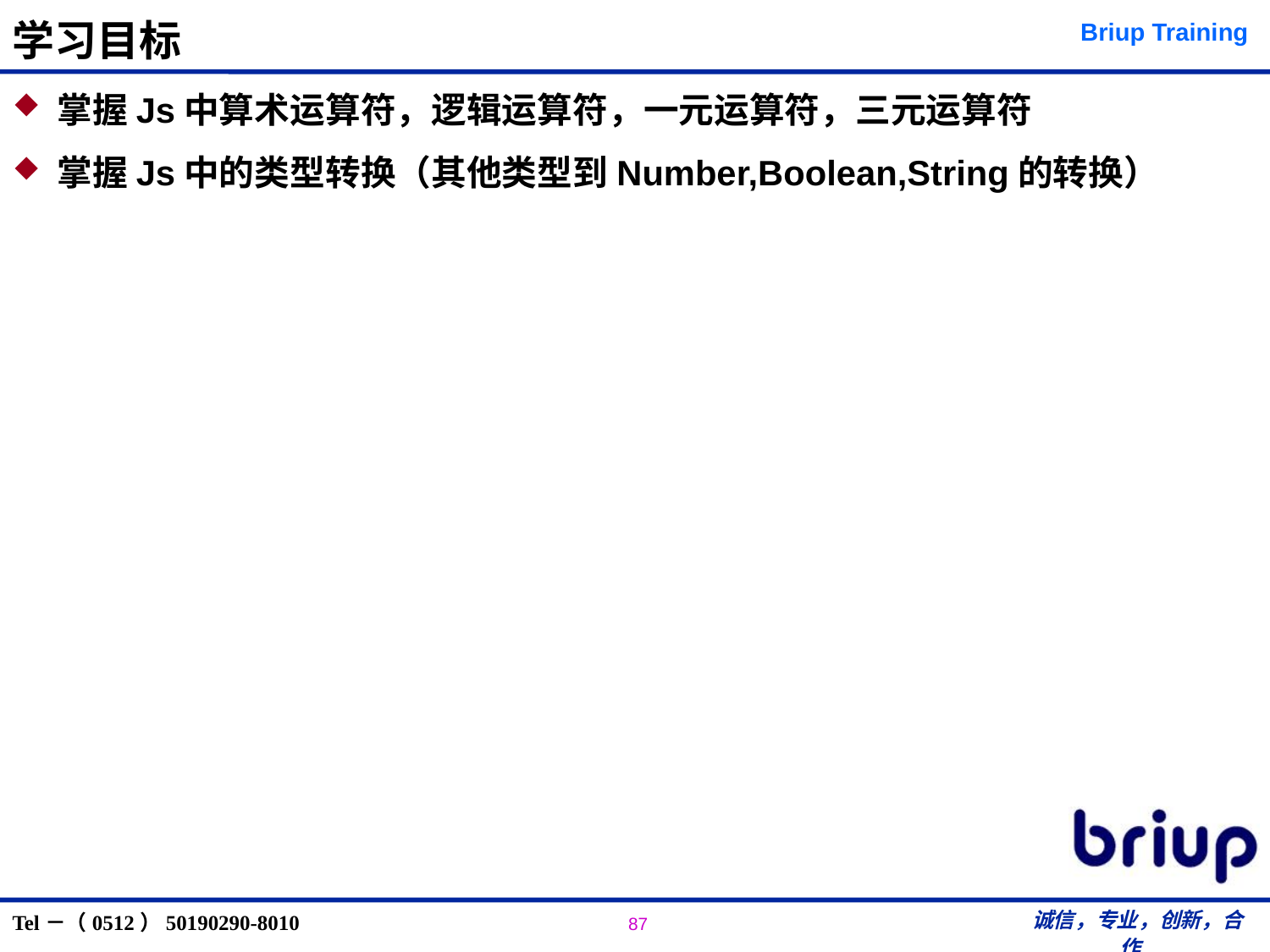

# 学习目标
 掌握Js中算术运算符，逻辑运算符，一元运算符，三元运算符
 掌握Js中的类型转换（其他类型到Number,Boolean,String的转换）